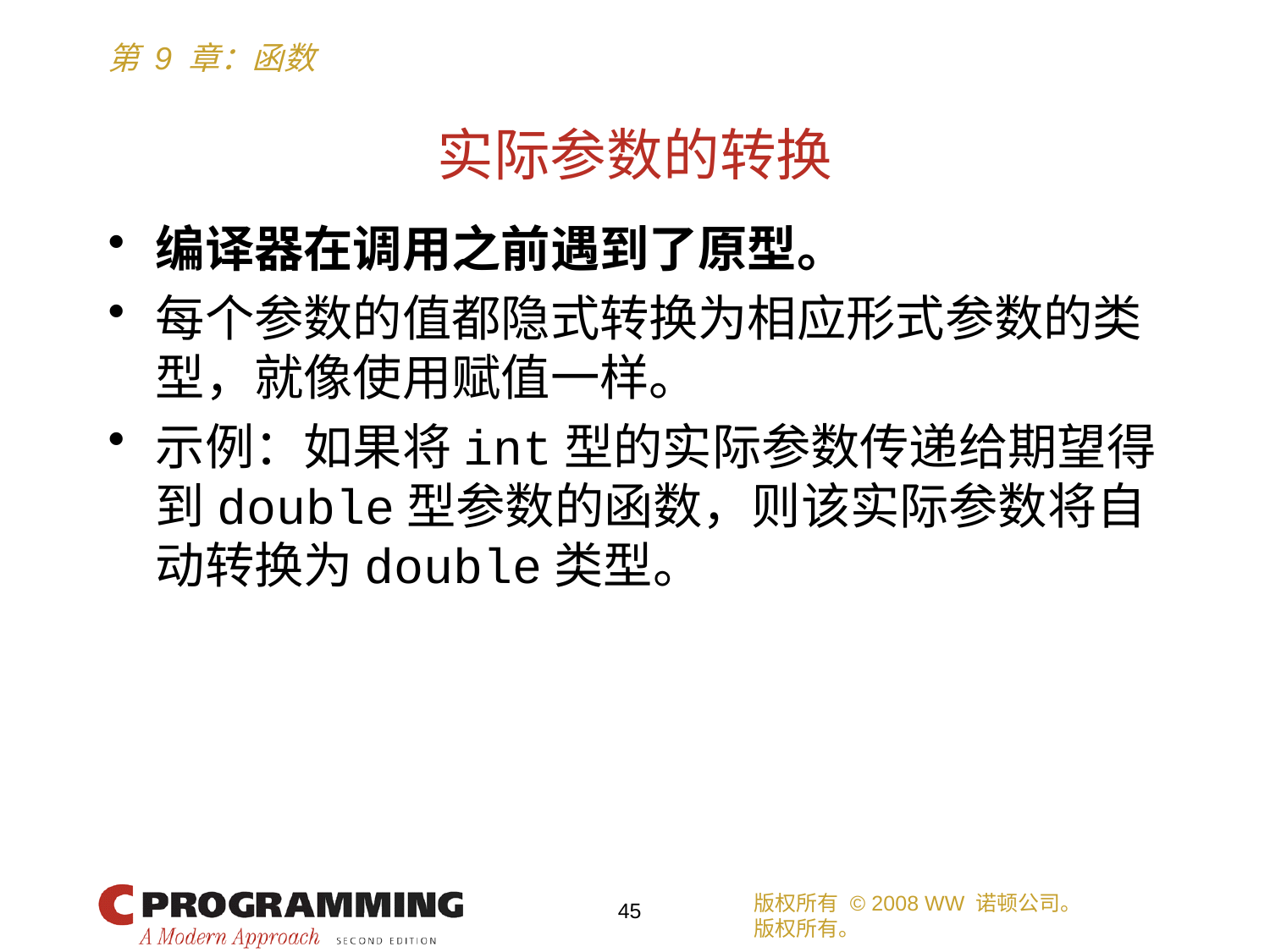

# 实际参数的转换
编译器在调用之前遇到了原型。
每个参数的值都隐式转换为相应形式参数的类型，就像使用赋值一样。
示例：如果将int型的实际参数传递给期望得到double型参数的函数，则该实际参数将自动转换为double类型。
版权所有 © 2008 WW 诺顿公司。
版权所有。
45